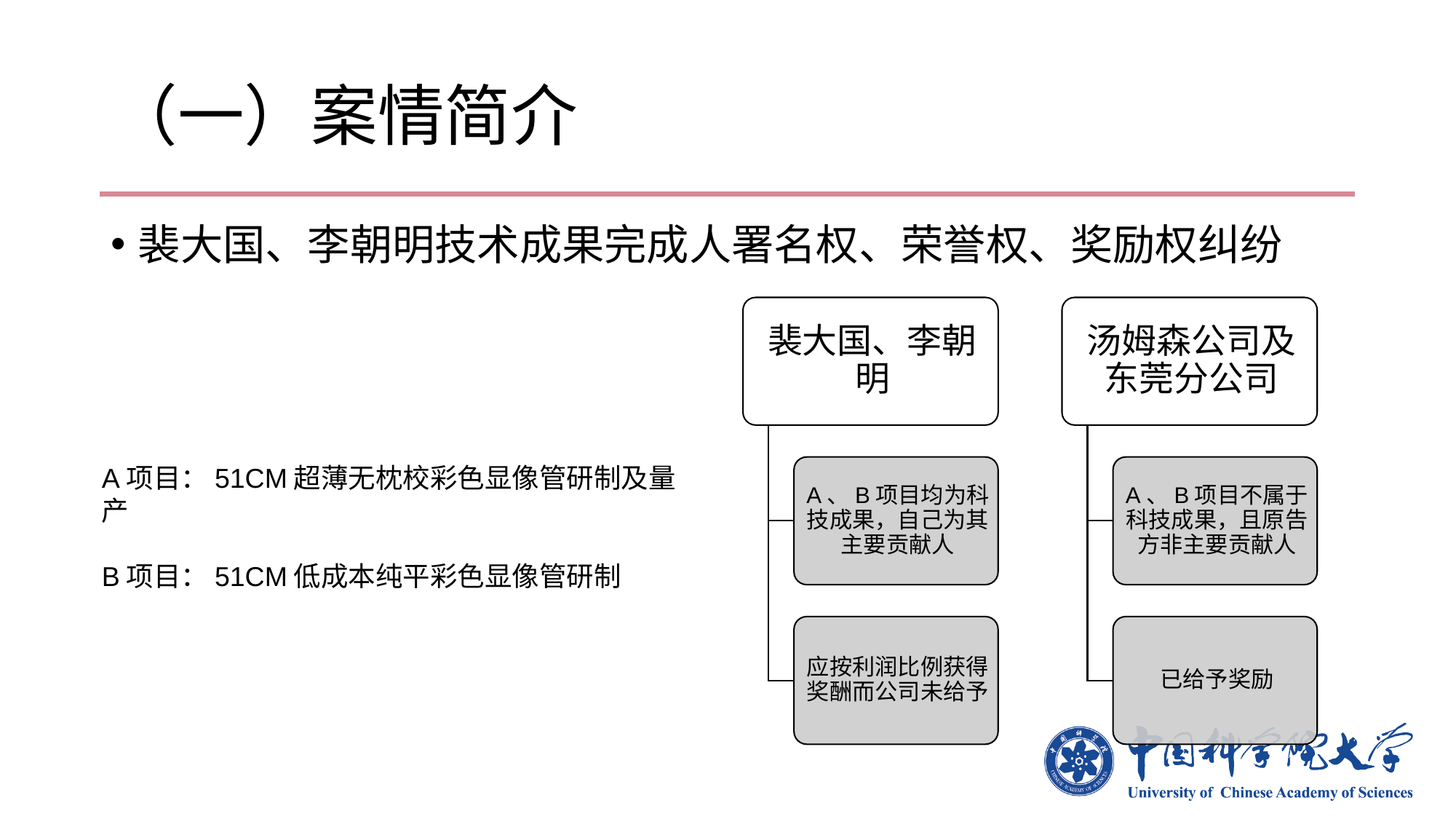

# （一）案情简介
裴大国、李朝明技术成果完成人署名权、荣誉权、奖励权纠纷
裴大国、李朝明
A、B项目均为科技成果，自己为其主要贡献人
应按利润比例获得奖酬而公司未给予
汤姆森公司及东莞分公司
A、B项目不属于科技成果，且原告方非主要贡献人
已给予奖励
A项目：51CM超薄无枕校彩色显像管研制及量产

B项目：51CM低成本纯平彩色显像管研制